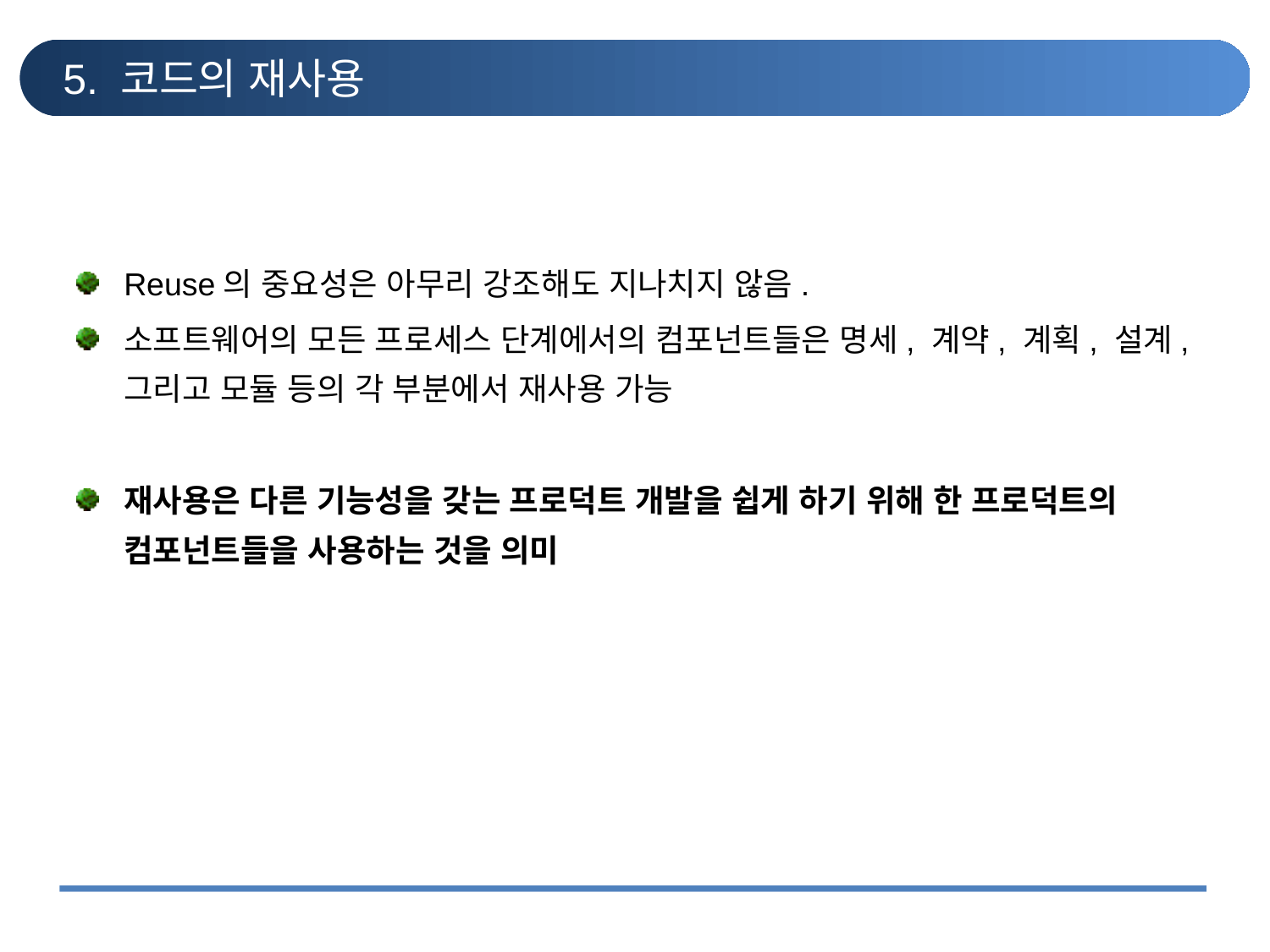

# 5. 코드의 재사용

Reuse의 중요성은 아무리 강조해도 지나치지 않음.
소프트웨어의 모든 프로세스 단계에서의 컴포넌트들은 명세, 계약, 계획, 설계, 그리고 모듈 등의 각 부분에서 재사용 가능

재사용은 다른 기능성을 갖는 프로덕트 개발을 쉽게 하기 위해 한 프로덕트의 컴포넌트들을 사용하는 것을 의미